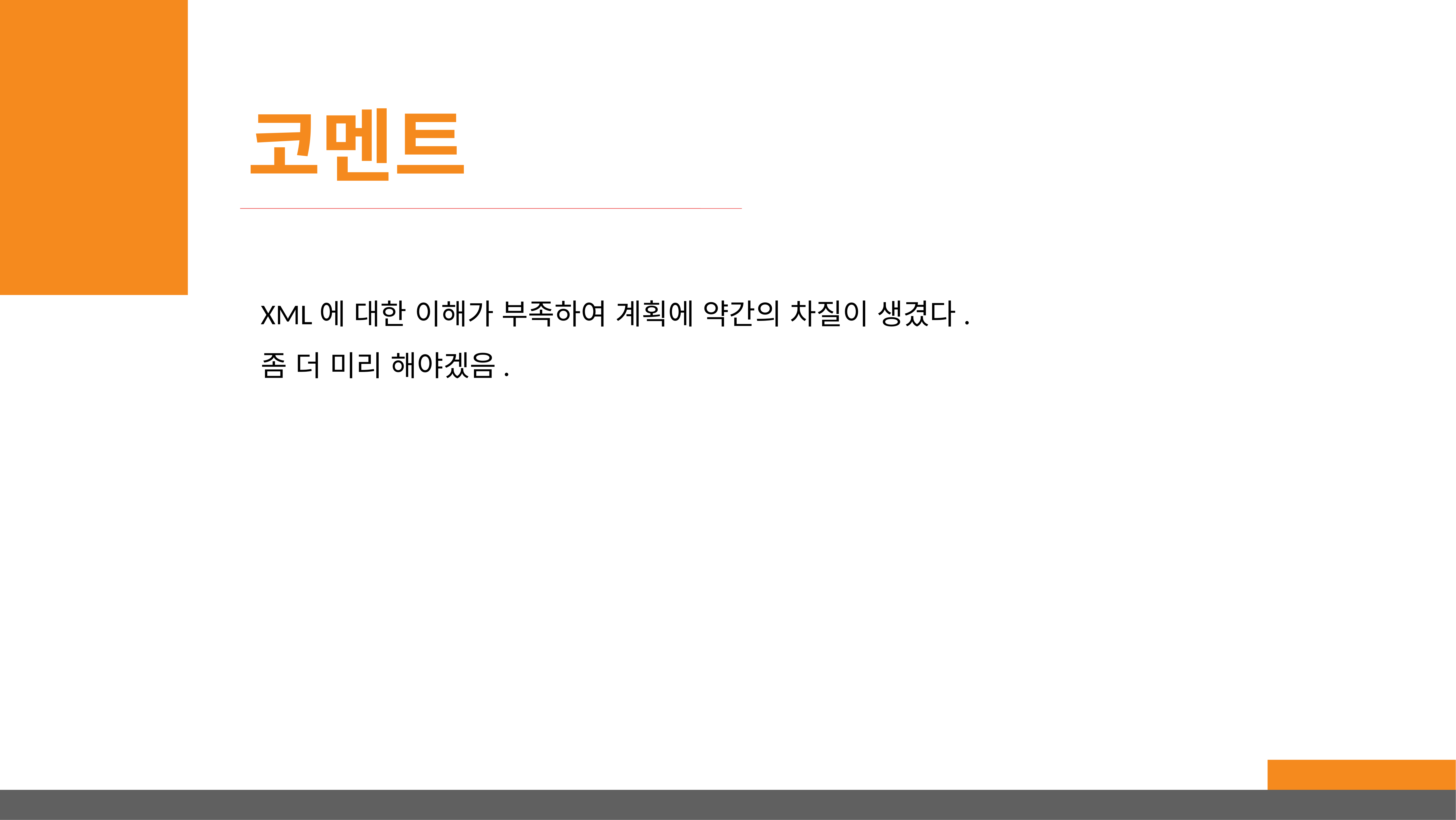

코멘트

XML에 대한 이해가 부족하여 계획에 약간의 차질이 생겼다.
좀 더 미리 해야겠음.